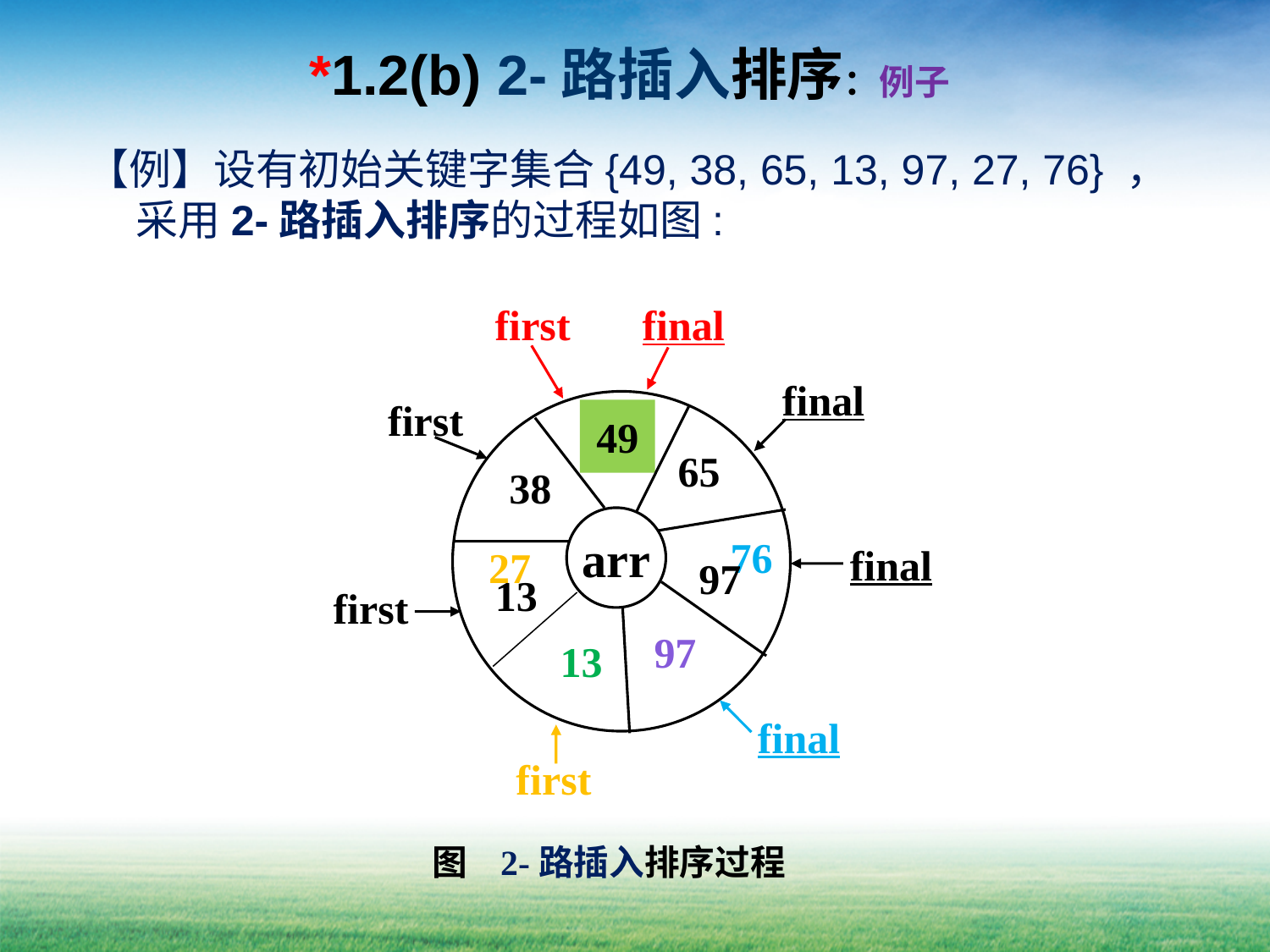

# *1.2(b) 2-路插入排序：例子
【例】设有初始关键字集合{49, 38, 65, 13, 97, 27, 76} ，采用2-路插入排序的过程如图:
first
final

final
first

49

65
38
arr

76
final
27

97

13
first

97
13

final

first
图   2-路插入排序过程